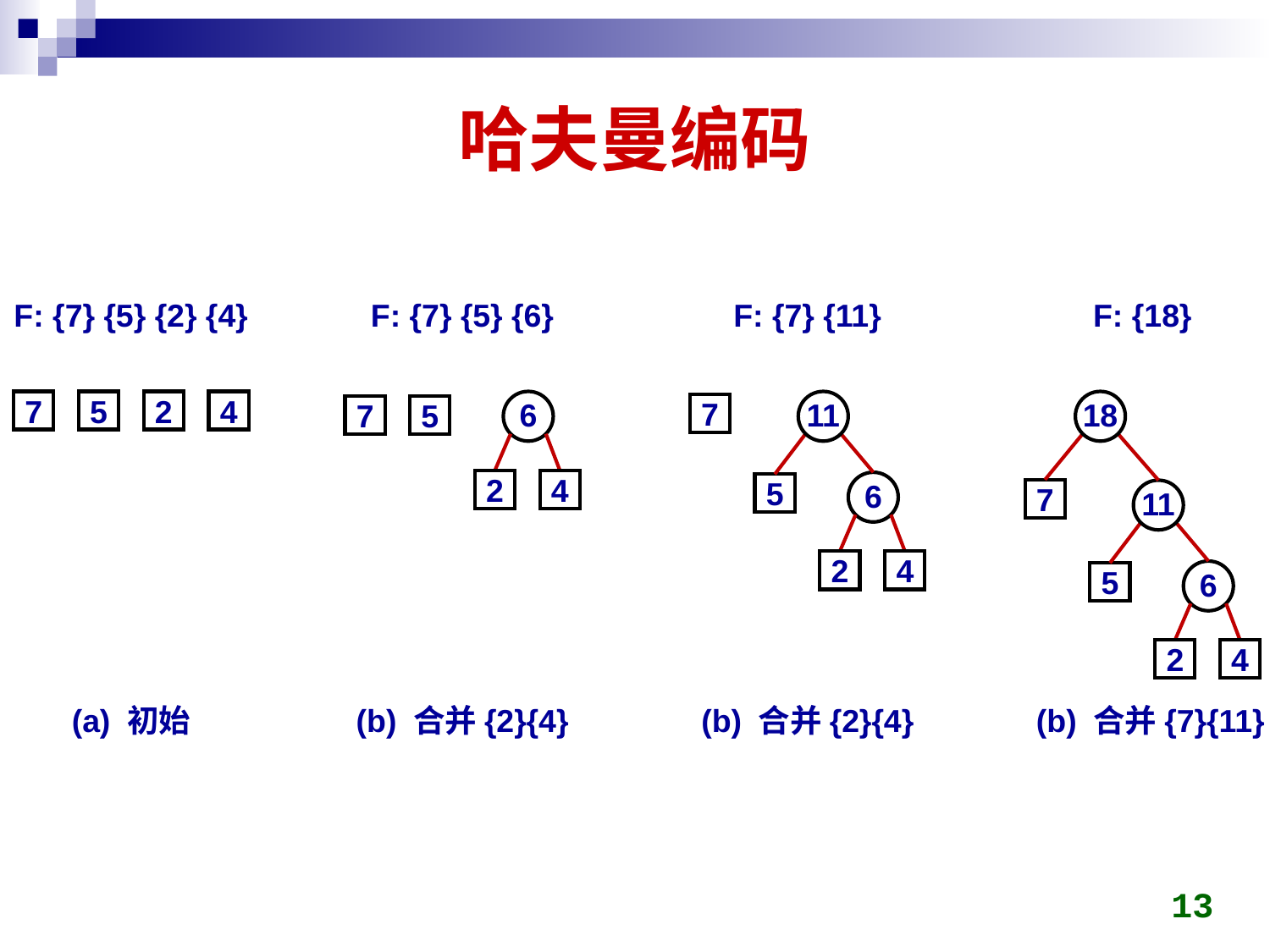

# 哈夫曼编码
F: {7} {5} {2} {4}
F: {7} {5} {6}
F: {7} {11}
F: {18}
7
5
2
4
6
7
5
2
4
11
7
6
5
2
4
18
7
11
6
5
2
4
(a) 初始
(b) 合并{2}{4}
(b) 合并{2}{4}
(b) 合并{7}{11}
13